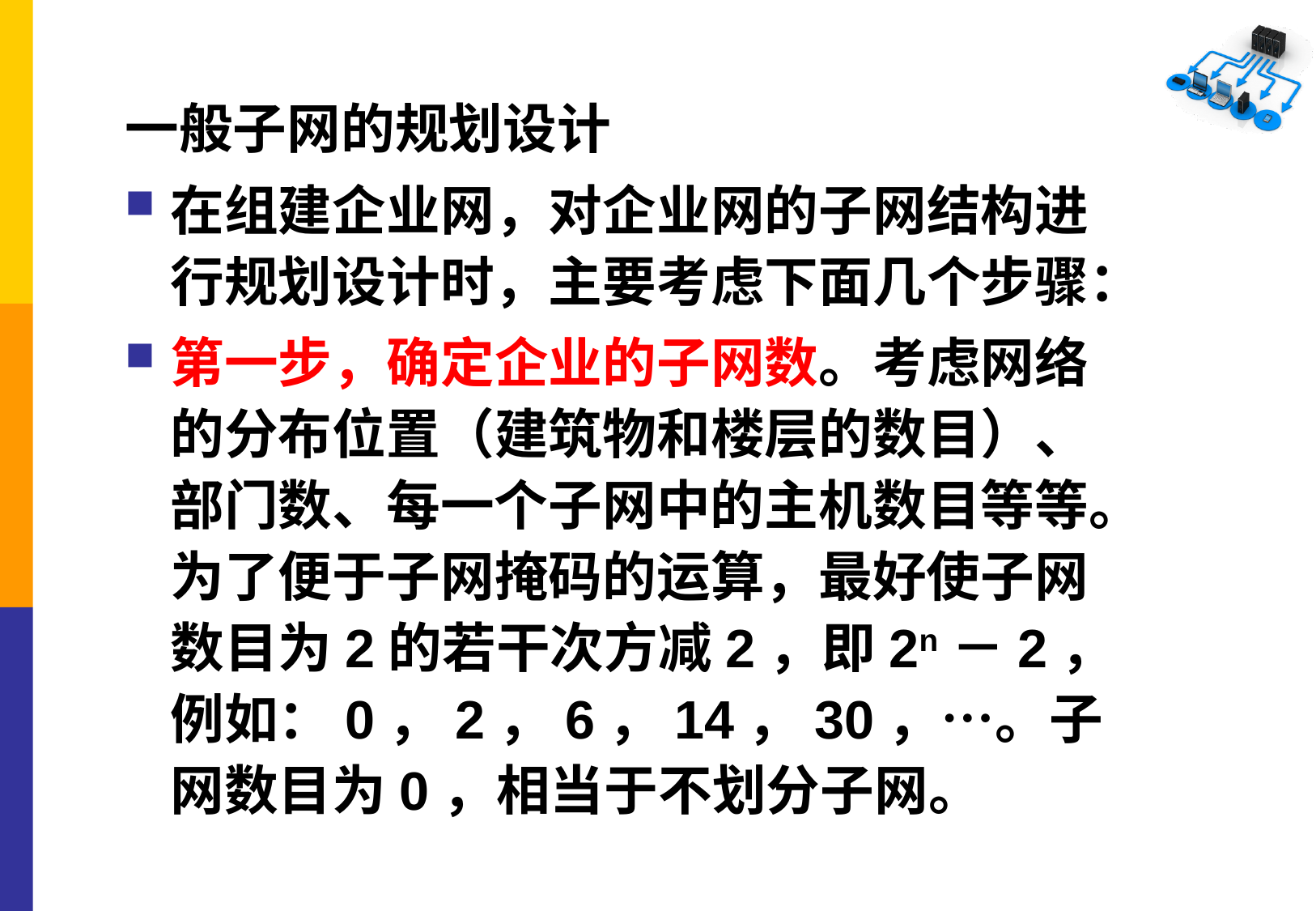

一般子网的规划设计
在组建企业网，对企业网的子网结构进行规划设计时，主要考虑下面几个步骤：
第一步，确定企业的子网数。考虑网络的分布位置（建筑物和楼层的数目）、部门数、每一个子网中的主机数目等等。为了便于子网掩码的运算，最好使子网数目为2的若干次方减2，即2n－2，例如：0，2，6，14，30，…。子网数目为0，相当于不划分子网。